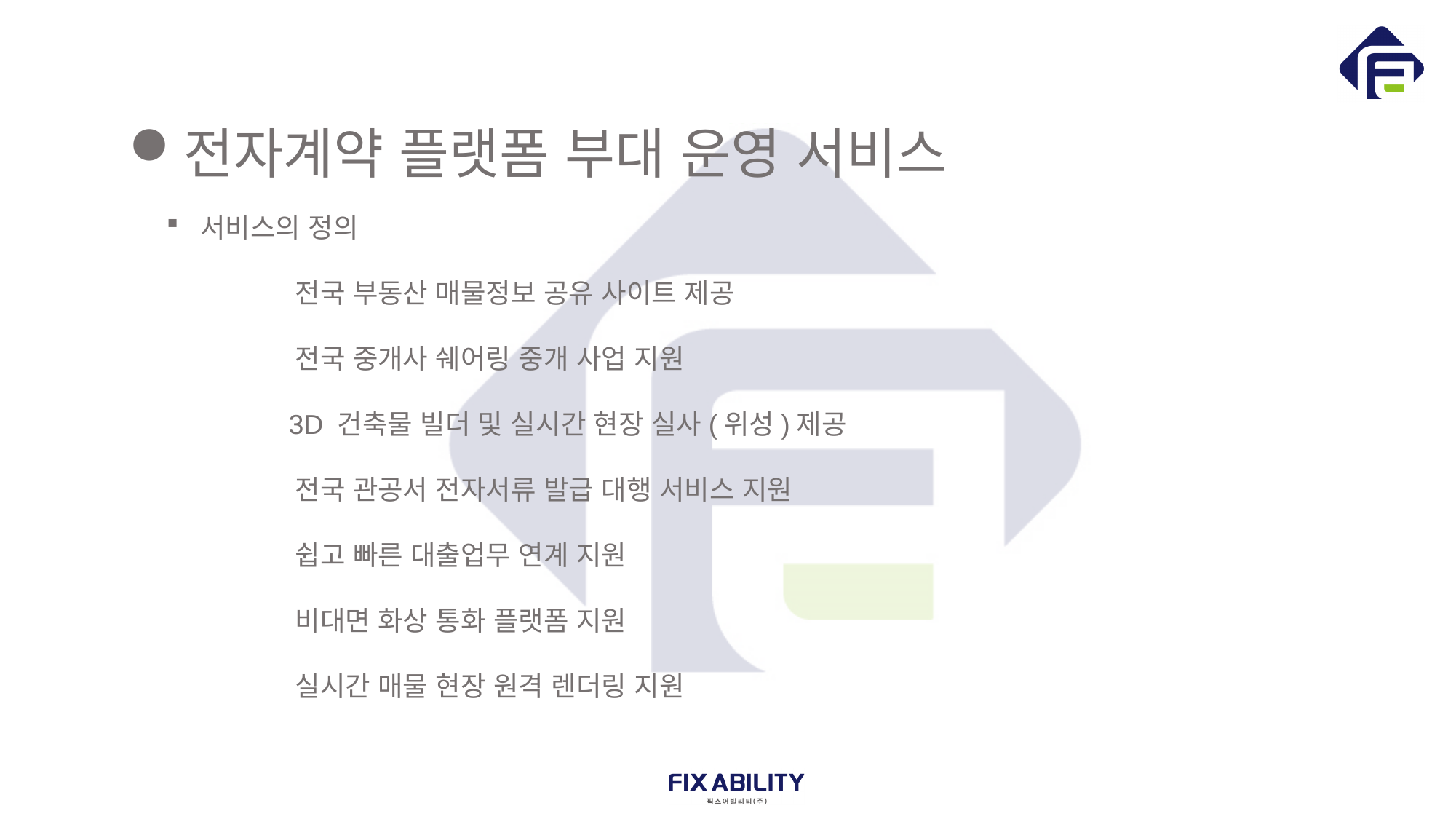

전자계약 플랫폼 부대 운영 서비스
서비스의 정의

                전국 부동산 매물정보 공유 사이트 제공

                전국 중개사 쉐어링 중개 사업 지원

                3D 건축물 빌더 및 실시간 현장 실사(위성)제공

                전국 관공서 전자서류 발급 대행 서비스 지원

                쉽고 빠른 대출업무 연계 지원

                비대면 화상 통화 플랫폼 지원

                실시간 매물 현장 원격 렌더링 지원